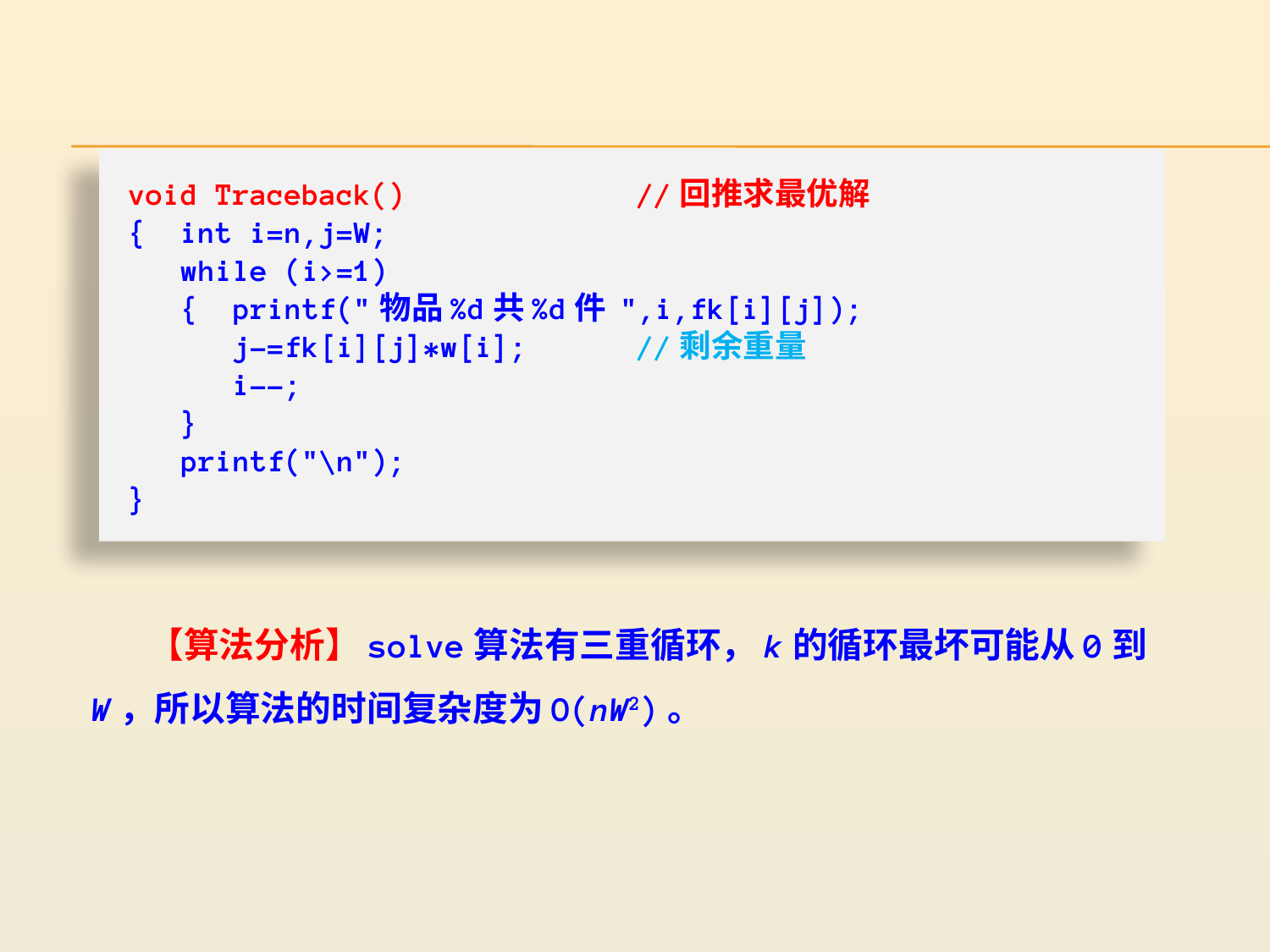

void Traceback()		//回推求最优解
{  int i=n,j=W;
   while (i>=1)
   {  printf("物品%d共%d件 ",i,fk[i][j]);
      j-=fk[i][j]*w[i];	//剩余重量
      i--;
   }
   printf("\n");
}
      【算法分析】solve算法有三重循环，k的循环最坏可能从0到W，所以算法的时间复杂度为O(nW2)。